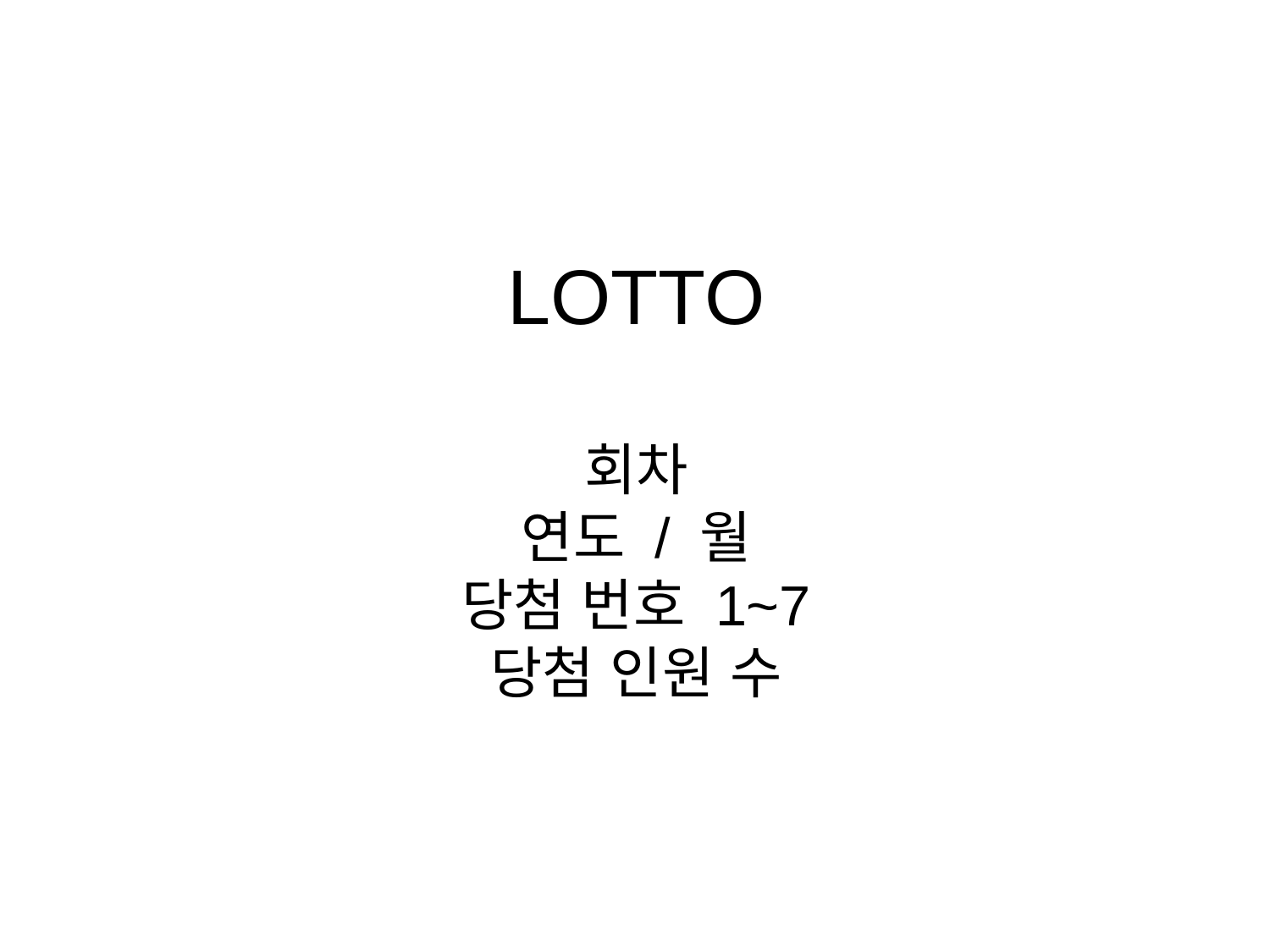

# LOTTO 회차 연도 / 월 당첨 번호 1~7 당첨 인원 수